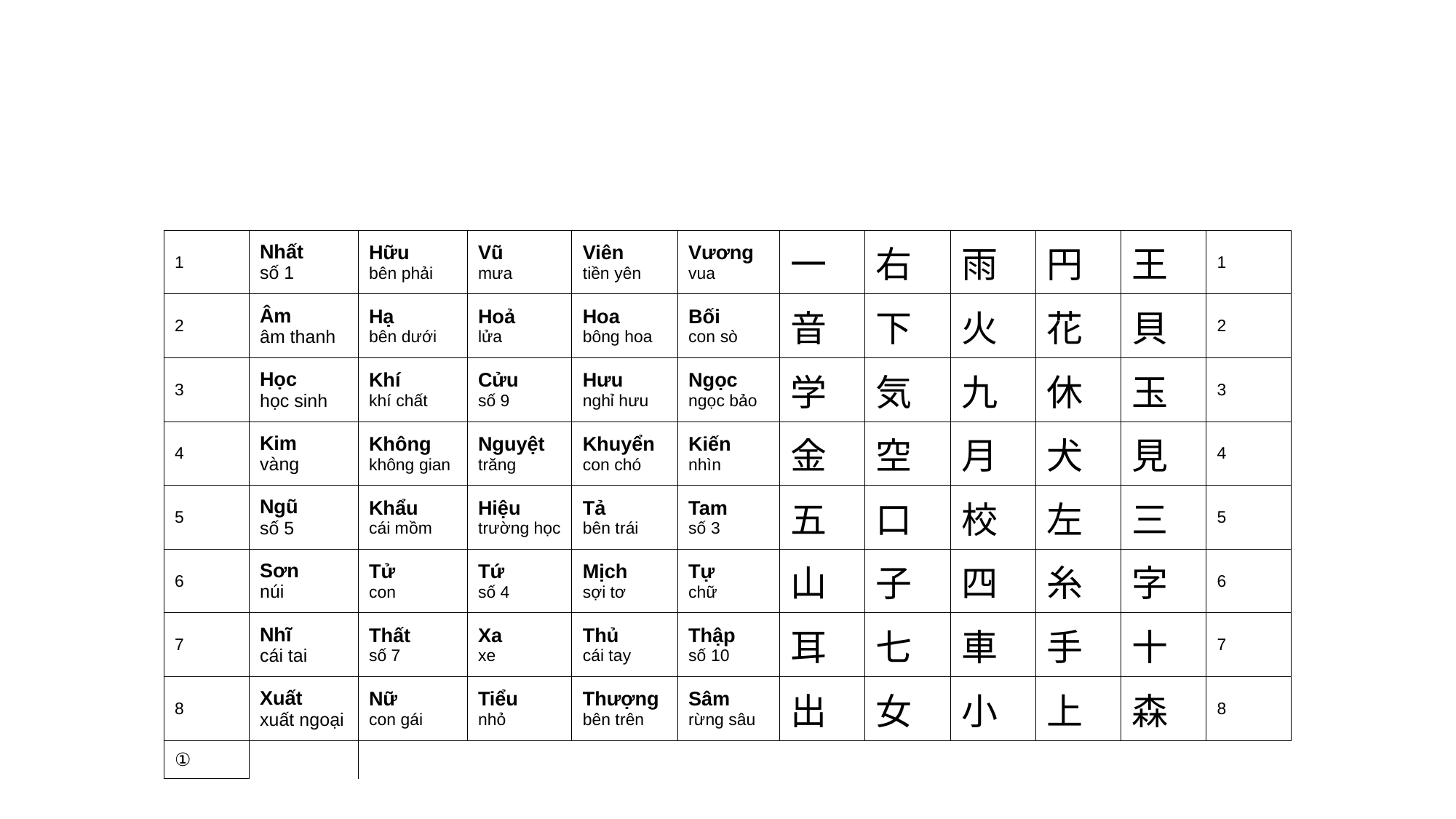

| 1 | Nhất số 1 | Hữu bên phải | Vũ mưa | Viên tiền yên | Vương vua | 一 | 右 | 雨 | 円 | 王 | 1 |
| --- | --- | --- | --- | --- | --- | --- | --- | --- | --- | --- | --- |
| 2 | Âm âm thanh | Hạ bên dưới | Hoả lửa | Hoa bông hoa | Bối con sò | 音 | 下 | 火 | 花 | 貝 | 2 |
| 3 | Học học sinh | Khí khí chất | Cửu số 9 | Hưu nghỉ hưu | Ngọc ngọc bảo | 学 | 気 | 九 | 休 | 玉 | 3 |
| 4 | Kim vàng | Không không gian | Nguyệt trăng | Khuyển con chó | Kiến nhìn | 金 | 空 | 月 | 犬 | 見 | 4 |
| 5 | Ngũ số 5 | Khẩu cái mồm | Hiệu trường học | Tả bên trái | Tam số 3 | 五 | 口 | 校 | 左 | 三 | 5 |
| 6 | Sơn núi | Tử con | Tứ số 4 | Mịch sợi tơ | Tự chữ | 山 | 子 | 四 | 糸 | 字 | 6 |
| 7 | Nhĩ cái tai | Thất số 7 | Xa xe | Thủ cái tay | Thập số 10 | 耳 | 七 | 車 | 手 | 十 | 7 |
| 8 | Xuất xuất ngoại | Nữ con gái | Tiểu nhỏ | Thượng bên trên | Sâm rừng sâu | 出 | 女 | 小 | 上 | 森 | 8 |
| ① |  |  |  |  |  |  |  |  |  |  |  |